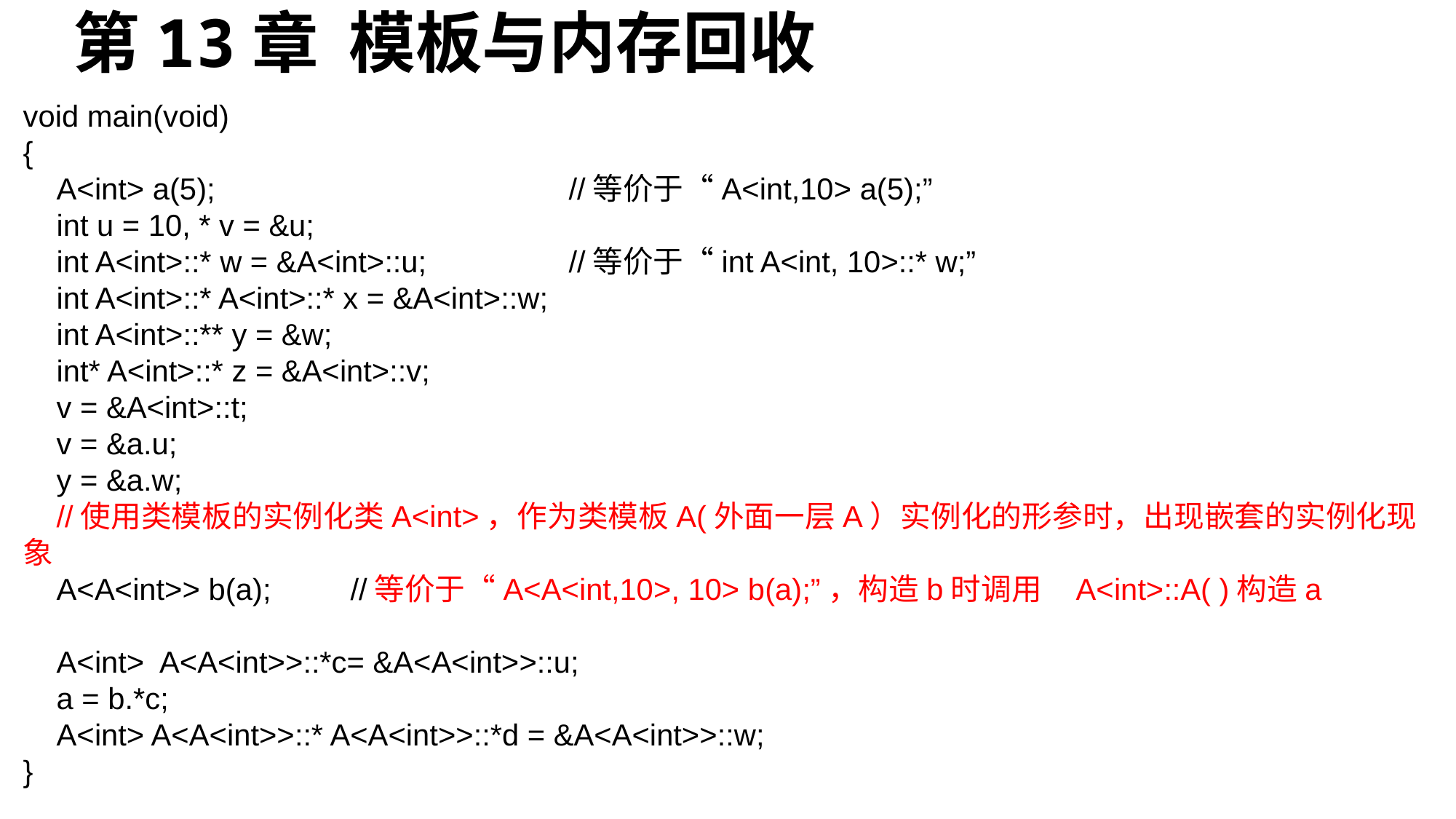

# 第13章  模板与内存回收
void main(void)
{
    A<int> a(5);				//等价于“A<int,10> a(5);”
    int u = 10, * v = &u;
    int A<int>::* w = &A<int>::u;		//等价于“int A<int, 10>::* w;”
    int A<int>::* A<int>::* x = &A<int>::w;
    int A<int>::** y = &w;
    int* A<int>::* z = &A<int>::v;
    v = &A<int>::t;
    v = &a.u;
    y = &a.w;
    //使用类模板的实例化类A<int>，作为类模板A(外面一层A）实例化的形参时，出现嵌套的实例化现象
    A<A<int>> b(a);	//等价于“A<A<int,10>, 10> b(a);”，构造b时调用    A<int>::A( )构造a

    A<int>  A<A<int>>::*c= &A<A<int>>::u;
    a = b.*c;
    A<int> A<A<int>>::* A<A<int>>::*d = &A<A<int>>::w;
}